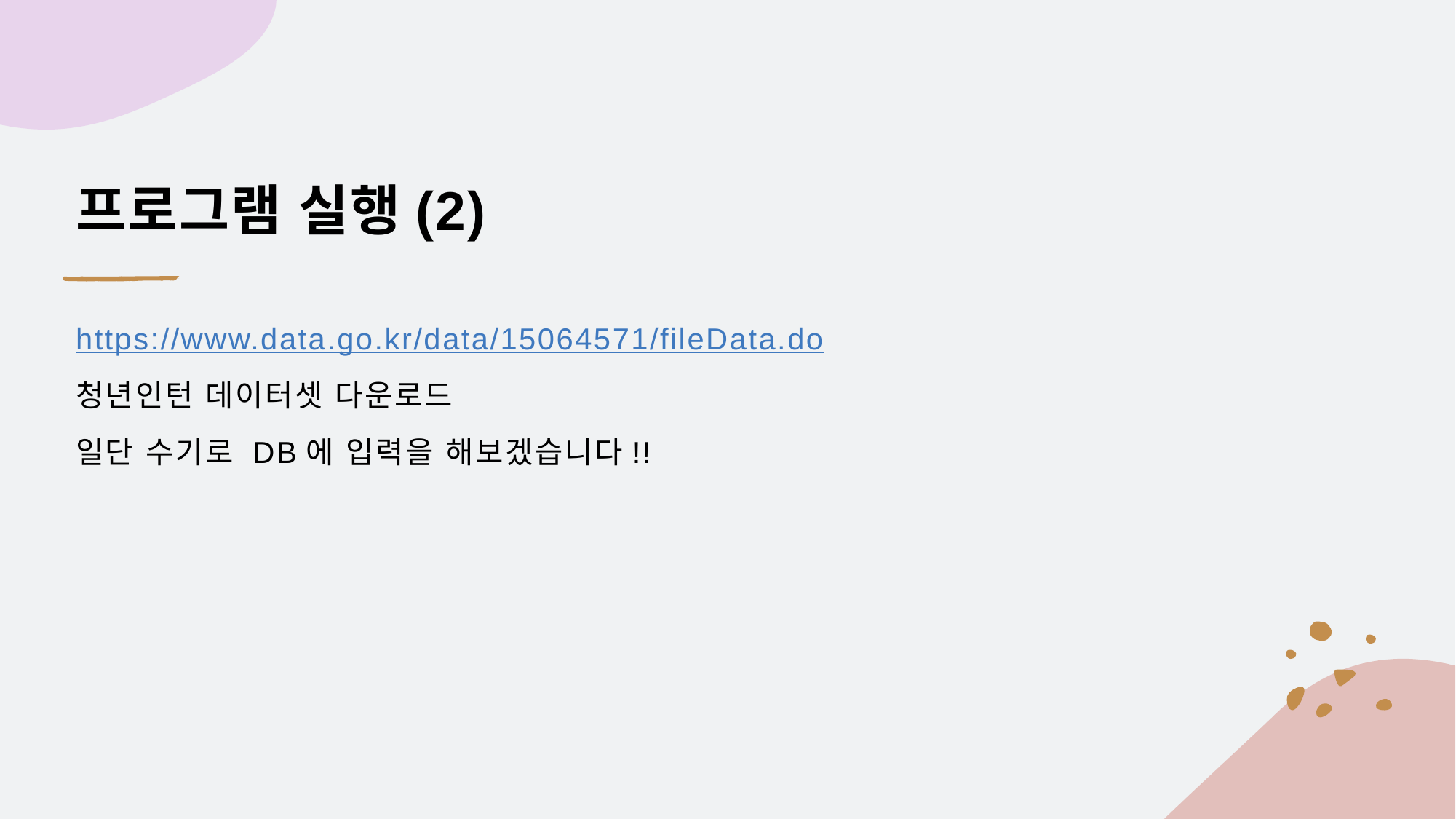

# 프로그램 실행(2)
https://www.data.go.kr/data/15064571/fileData.do
청년인턴 데이터셋 다운로드
일단 수기로 DB에 입력을 해보겠습니다!!